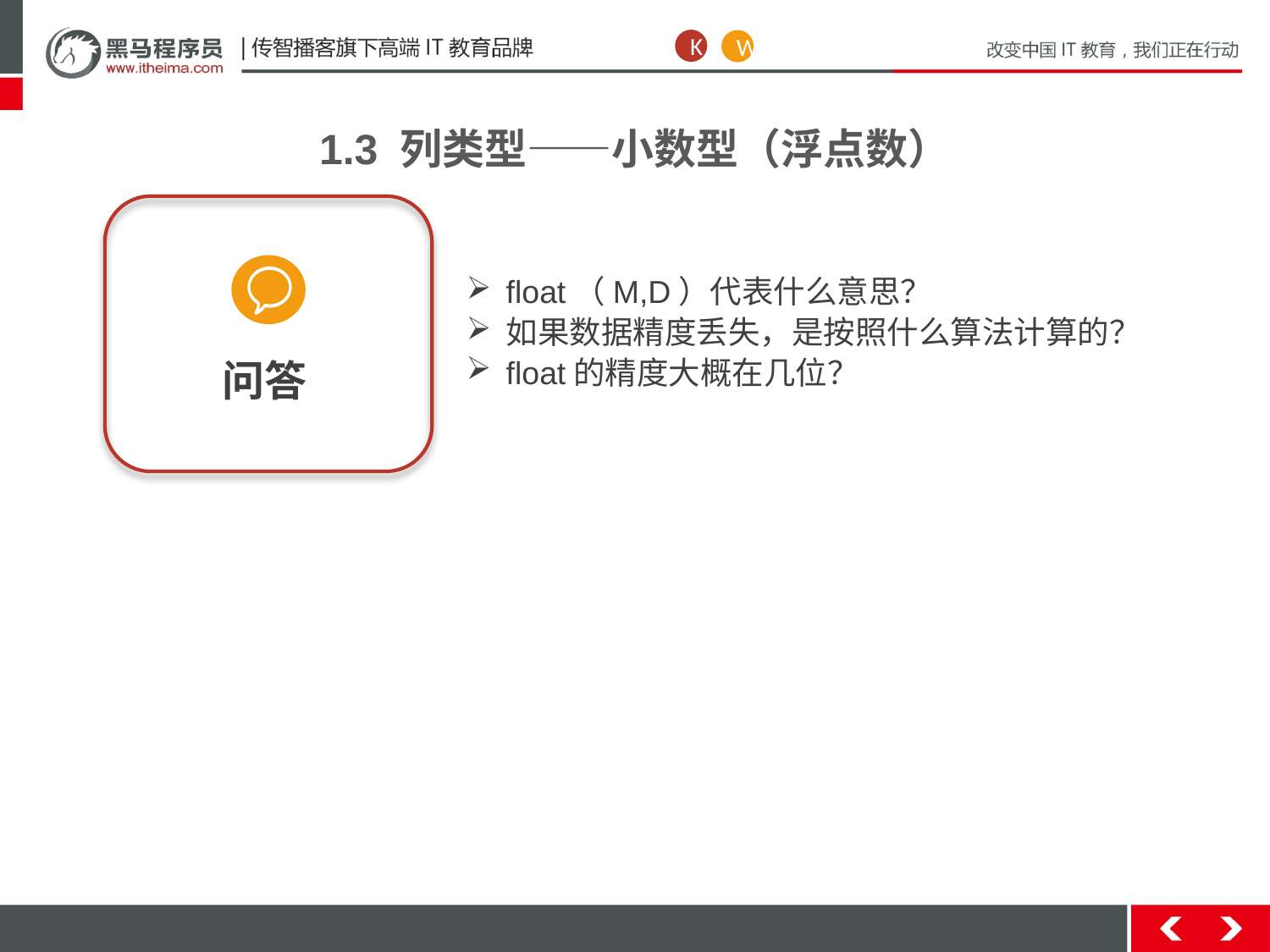

K
W
1.3 列类型——小数型（浮点数）

问答
float（M,D）代表什么意思？
如果数据精度丢失，是按照什么算法计算的？
float的精度大概在几位？